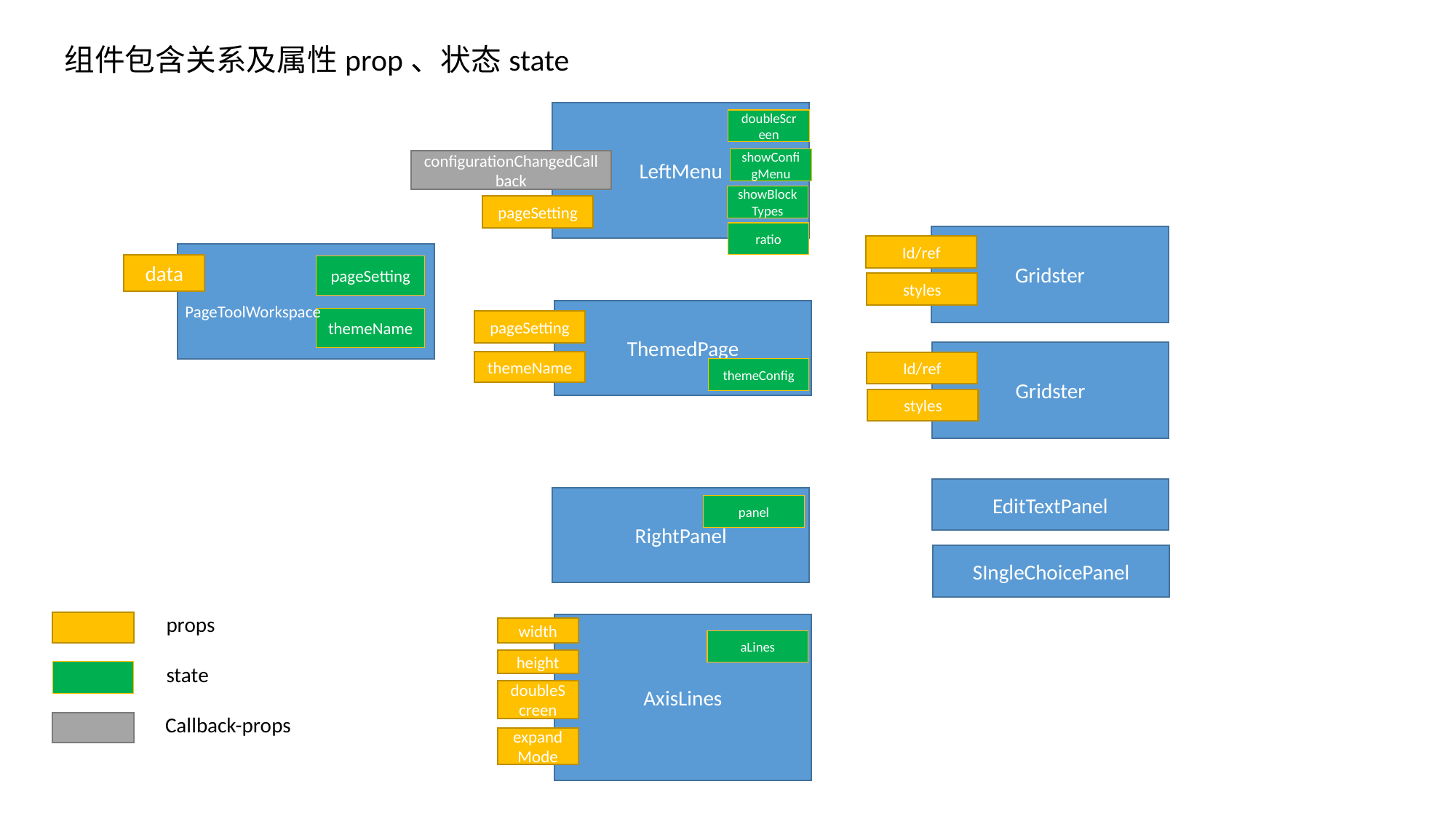

# 组件包含关系及属性prop、状态state
LeftMenu
doubleScreen
showConfigMenu
configurationChangedCallback
showBlockTypes
pageSetting
ratio
Gridster
Id/ref

data
pageSetting
styles
PageToolWorkspace
ThemedPage
themeName
pageSetting
Gridster
themeName
Id/ref
themeConfig
styles
EditTextPanel
RightPanel
panel
SIngleChoicePanel
props

AxisLines
width
aLines
height
state

doubleScreen
Callback-props

expandMode